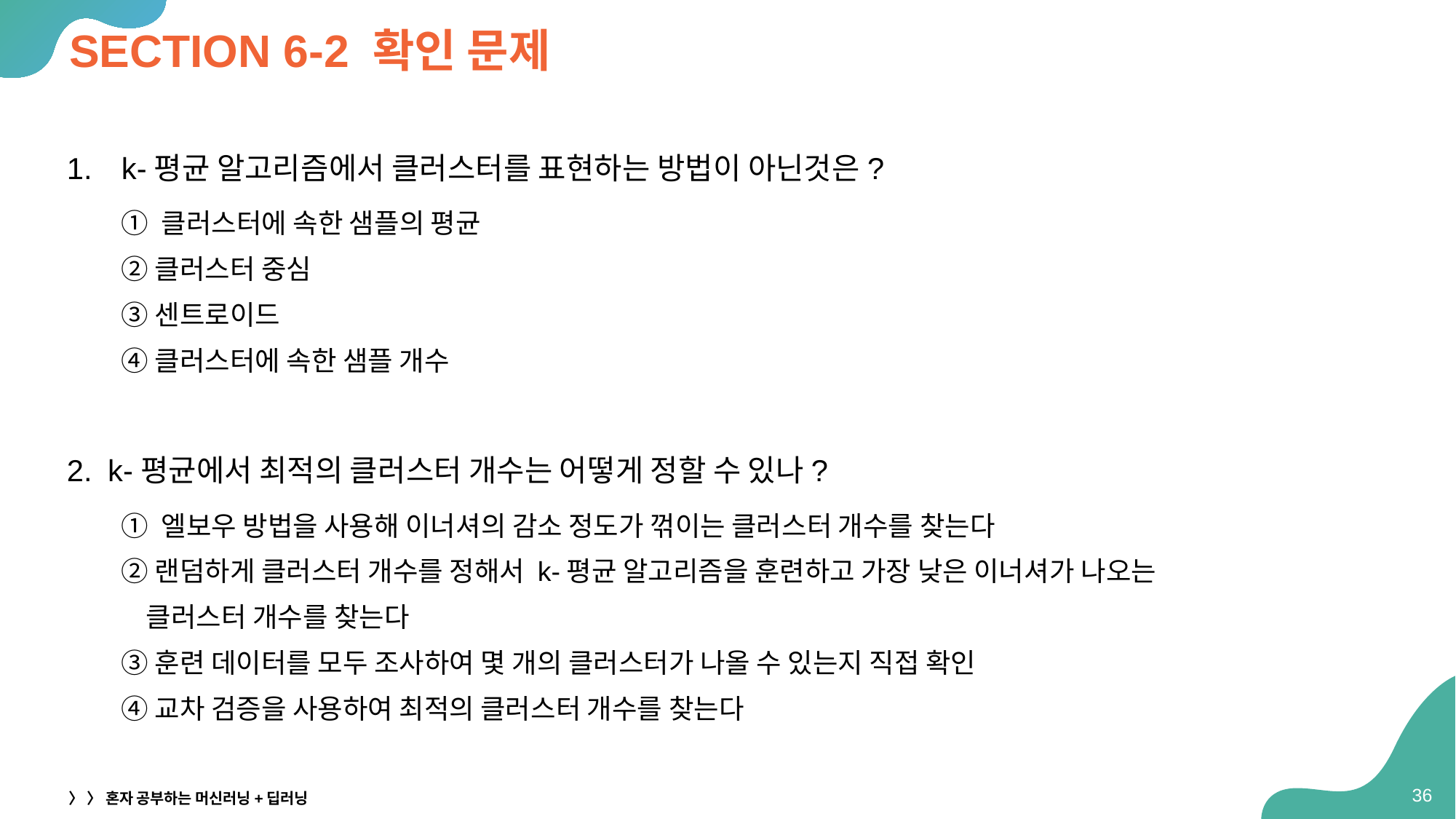

# SECTION 6-2 확인 문제
k-평균 알고리즘에서 클러스터를 표현하는 방법이 아닌것은?
① 클러스터에 속한 샘플의 평균
② 클러스터 중심
③ 센트로이드
④ 클러스터에 속한 샘플 개수

k-평균에서 최적의 클러스터 개수는 어떻게 정할 수 있나?
① 엘보우 방법을 사용해 이너셔의 감소 정도가 꺾이는 클러스터 개수를 찾는다
② 랜덤하게 클러스터 개수를 정해서 k-평균 알고리즘을 훈련하고 가장 낮은 이너셔가 나오는
    클러스터 개수를 찾는다
③ 훈련 데이터를 모두 조사하여 몇 개의 클러스터가 나올 수 있는지 직접 확인
④ 교차 검증을 사용하여 최적의 클러스터 개수를 찾는다

36
〉 〉 혼자 공부하는 머신러닝+딥러닝